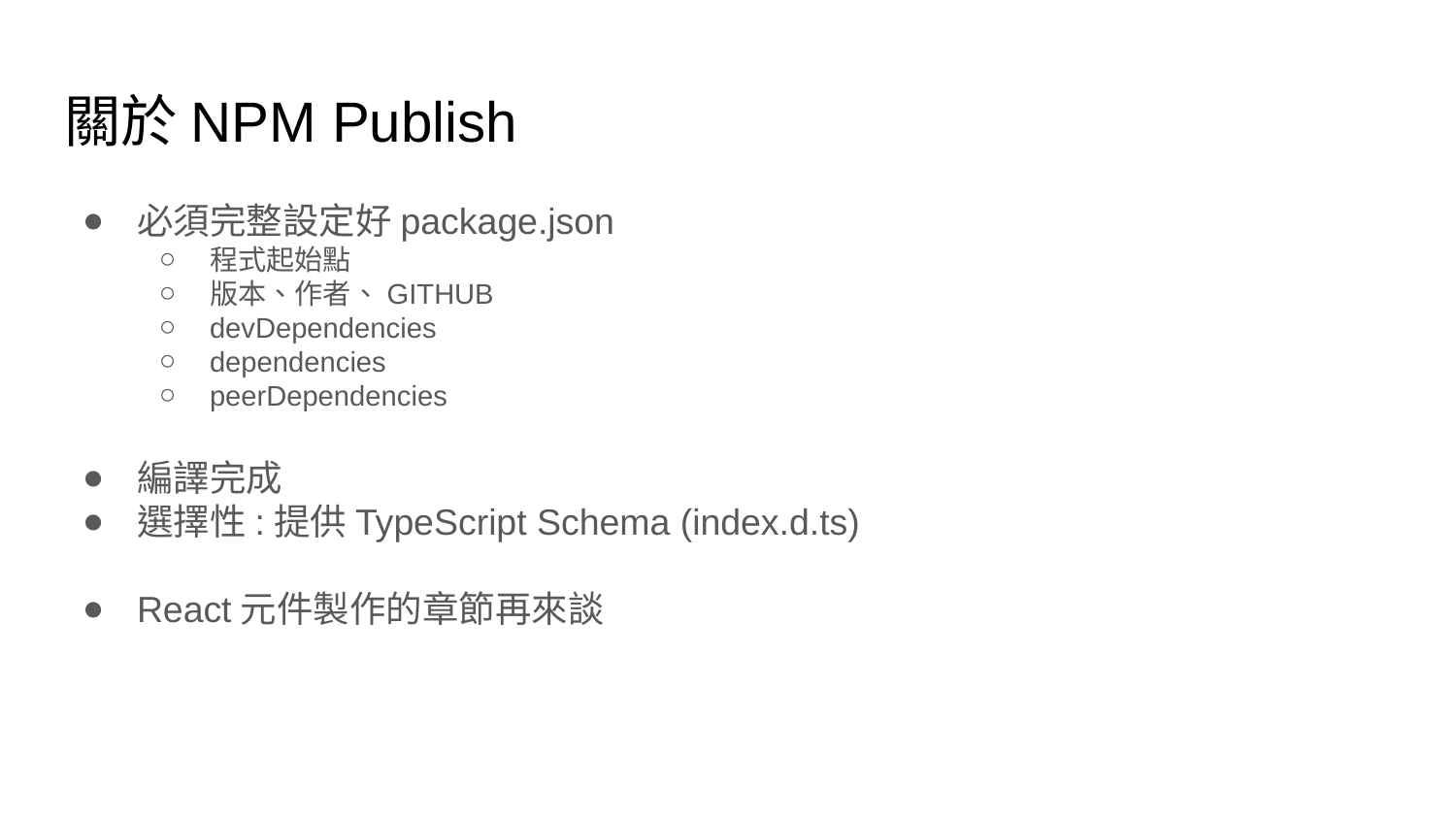

# 關於NPM Publish
必須完整設定好package.json
程式起始點
版本、作者、GITHUB
devDependencies
dependencies
peerDependencies

編譯完成
選擇性:提供TypeScript Schema (index.d.ts)

React元件製作的章節再來談